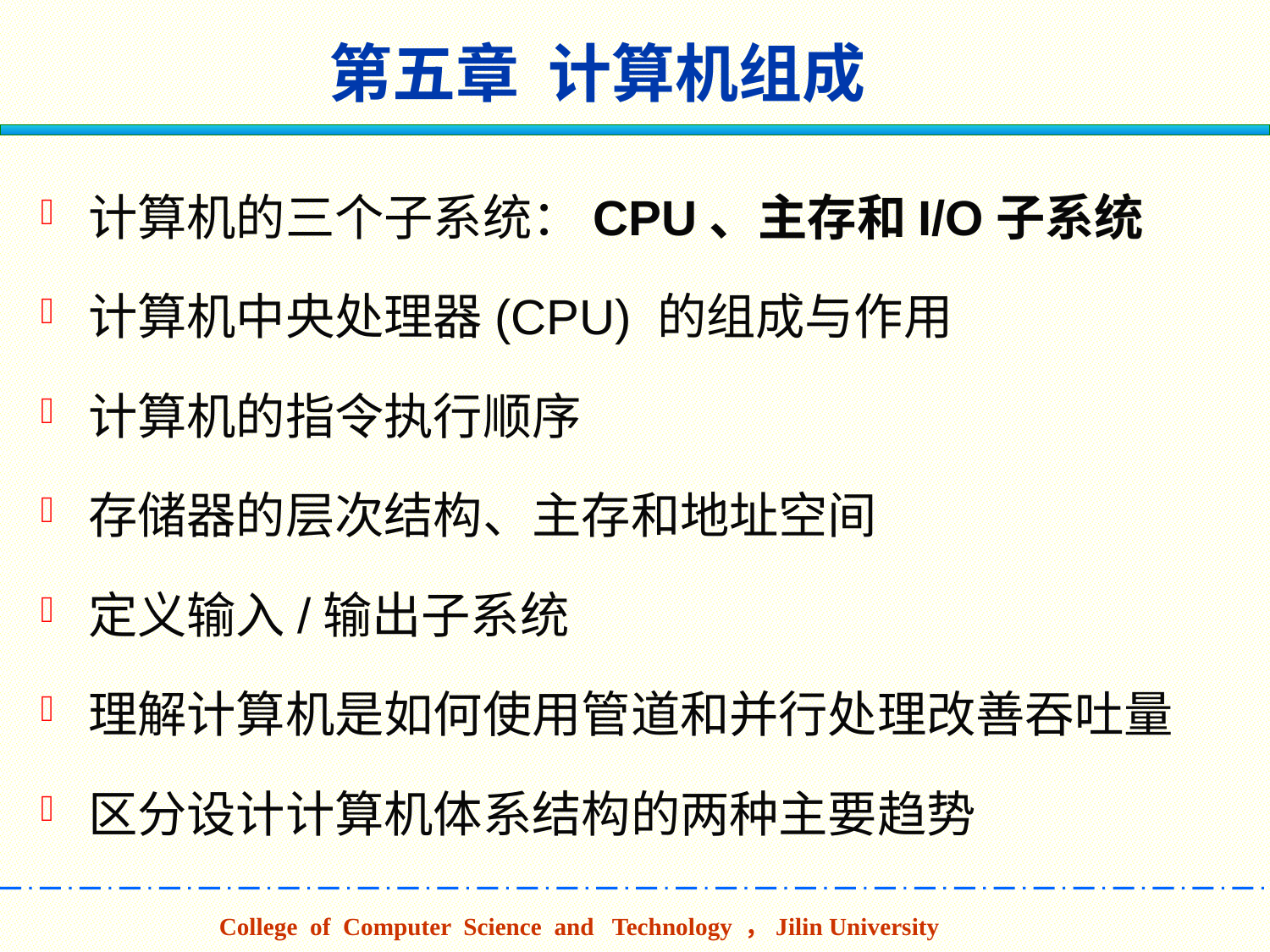

# 第五章  计算机组成
计算机的三个子系统：CPU、主存和I/O子系统
计算机中央处理器(CPU) 的组成与作用
计算机的指令执行顺序
存储器的层次结构、主存和地址空间
定义输入/输出子系统
理解计算机是如何使用管道和并行处理改善吞吐量
区分设计计算机体系结构的两种主要趋势